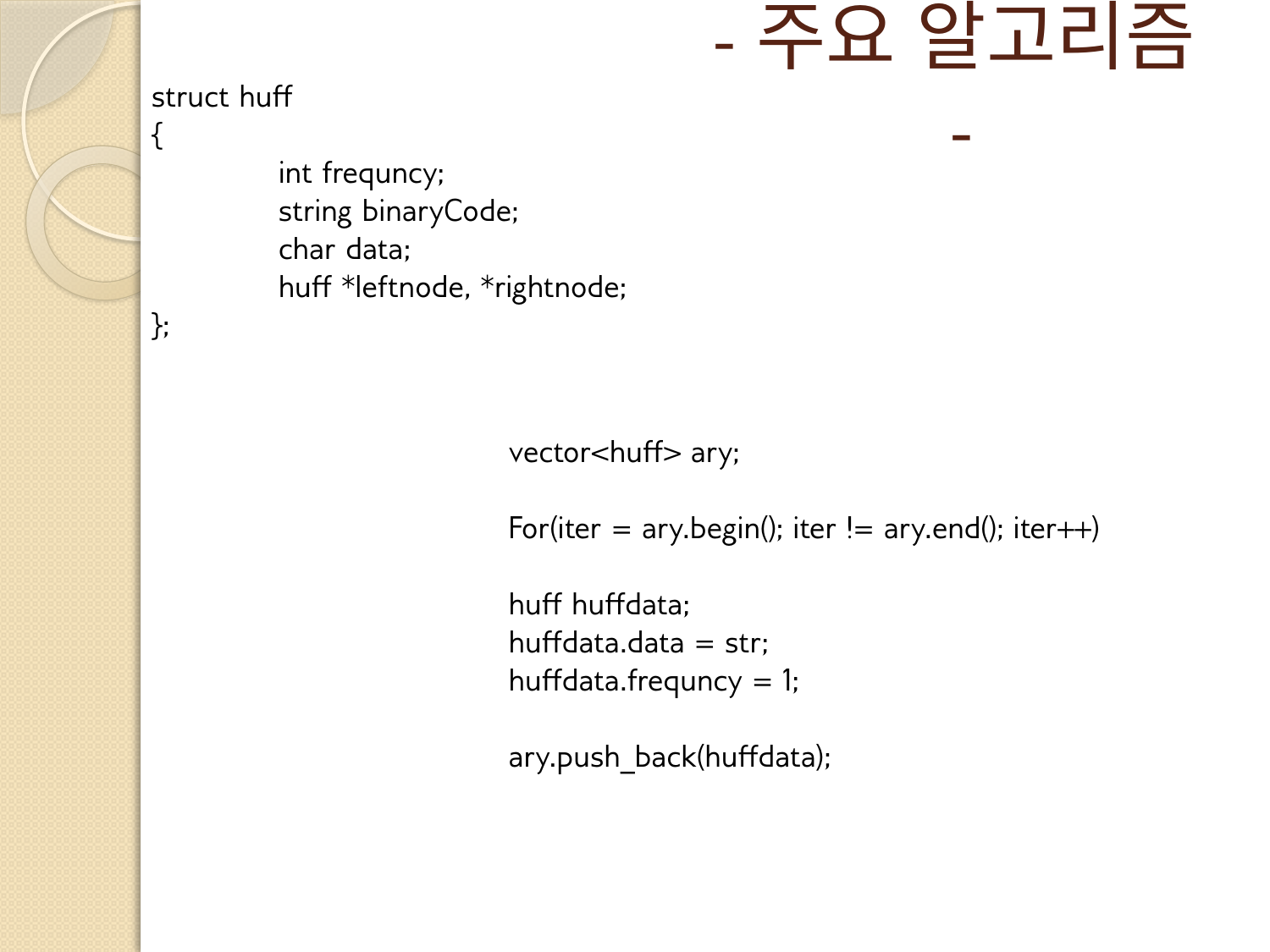

# -주요 알고리즘-
struct huff
{
	int frequncy;
	string binaryCode;
	char data;
	huff *leftnode, *rightnode;
};

vector<huff> ary;

For(iter = ary.begin(); iter != ary.end(); iter++)

huff huffdata;
huffdata.data = str;
huffdata.frequncy = 1;

ary.push_back(huffdata);